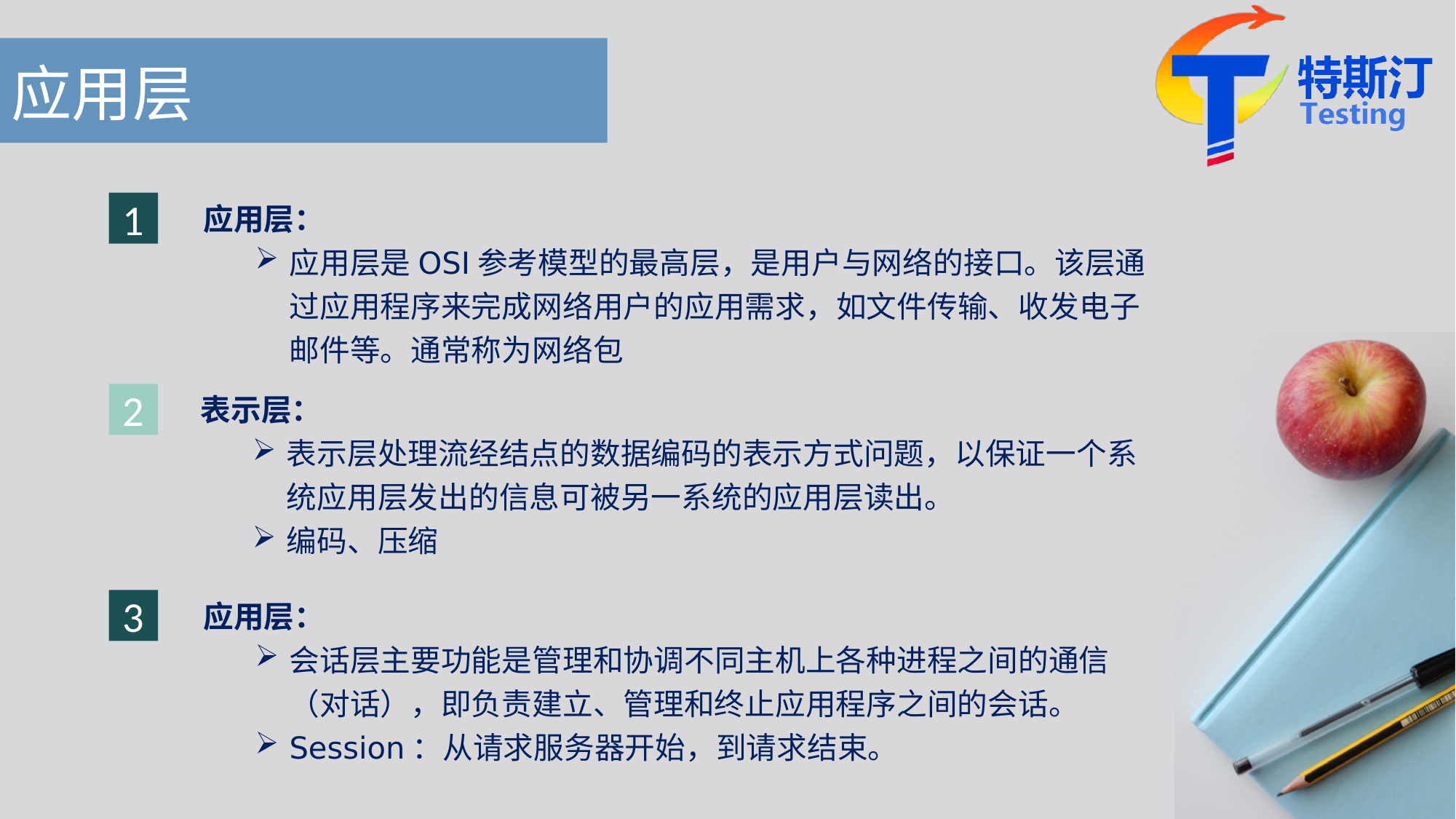

# 应用层
1
应用层：
应用层是OSI参考模型的最高层，是用户与网络的接口。该层通过应用程序来完成网络用户的应用需求，如文件传输、收发电子邮件等。通常称为网络包
表示层：
表示层处理流经结点的数据编码的表示方式问题，以保证一个系统应用层发出的信息可被另一系统的应用层读出。
编码、压缩
2
3
应用层：
会话层主要功能是管理和协调不同主机上各种进程之间的通信（对话），即负责建立、管理和终止应用程序之间的会话。
Session：从请求服务器开始，到请求结束。